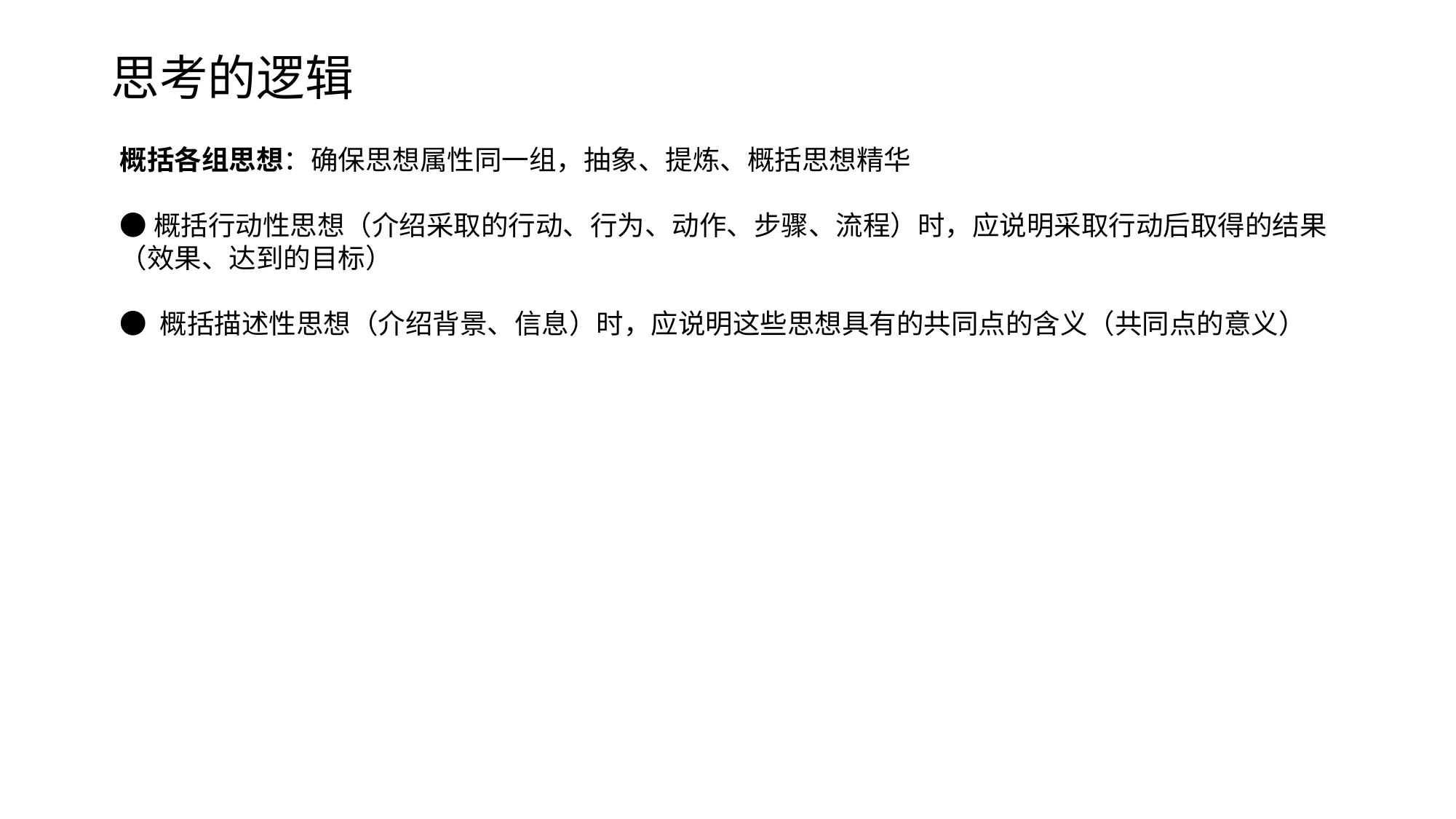

# 思考的逻辑
概括各组思想：确保思想属性同一组，抽象、提炼、概括思想精华

●概括行动性思想（介绍采取的行动、行为、动作、步骤、流程）时，应说明采取行动后取得的结果（效果、达到的目标）

● 概括描述性思想（介绍背景、信息）时，应说明这些思想具有的共同点的含义（共同点的意义）